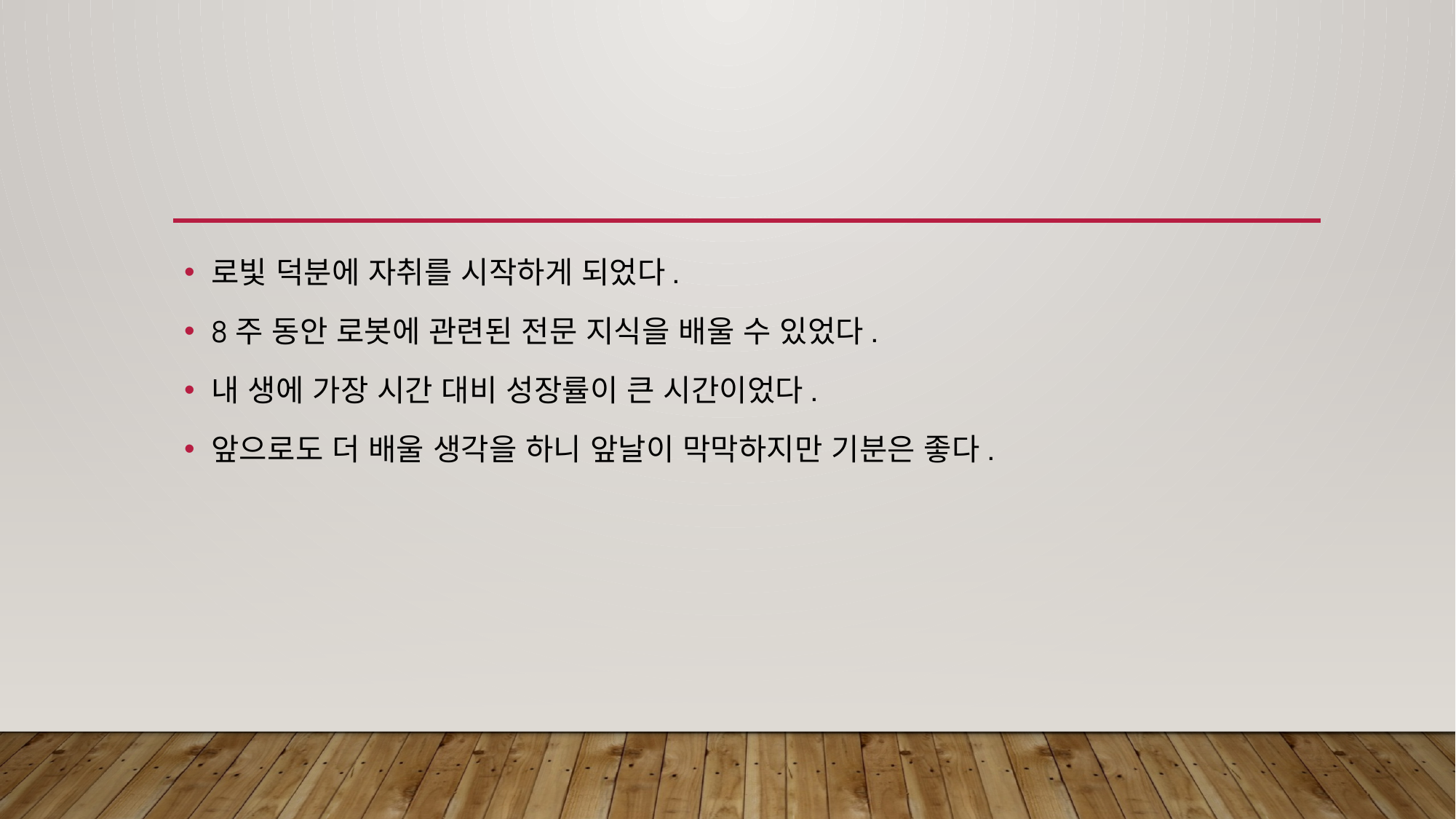

#
로빛 덕분에 자취를 시작하게 되었다.
8주 동안 로봇에 관련된 전문 지식을 배울 수 있었다.
내 생에 가장 시간 대비 성장률이 큰 시간이었다.
앞으로도 더 배울 생각을 하니 앞날이 막막하지만 기분은 좋다.